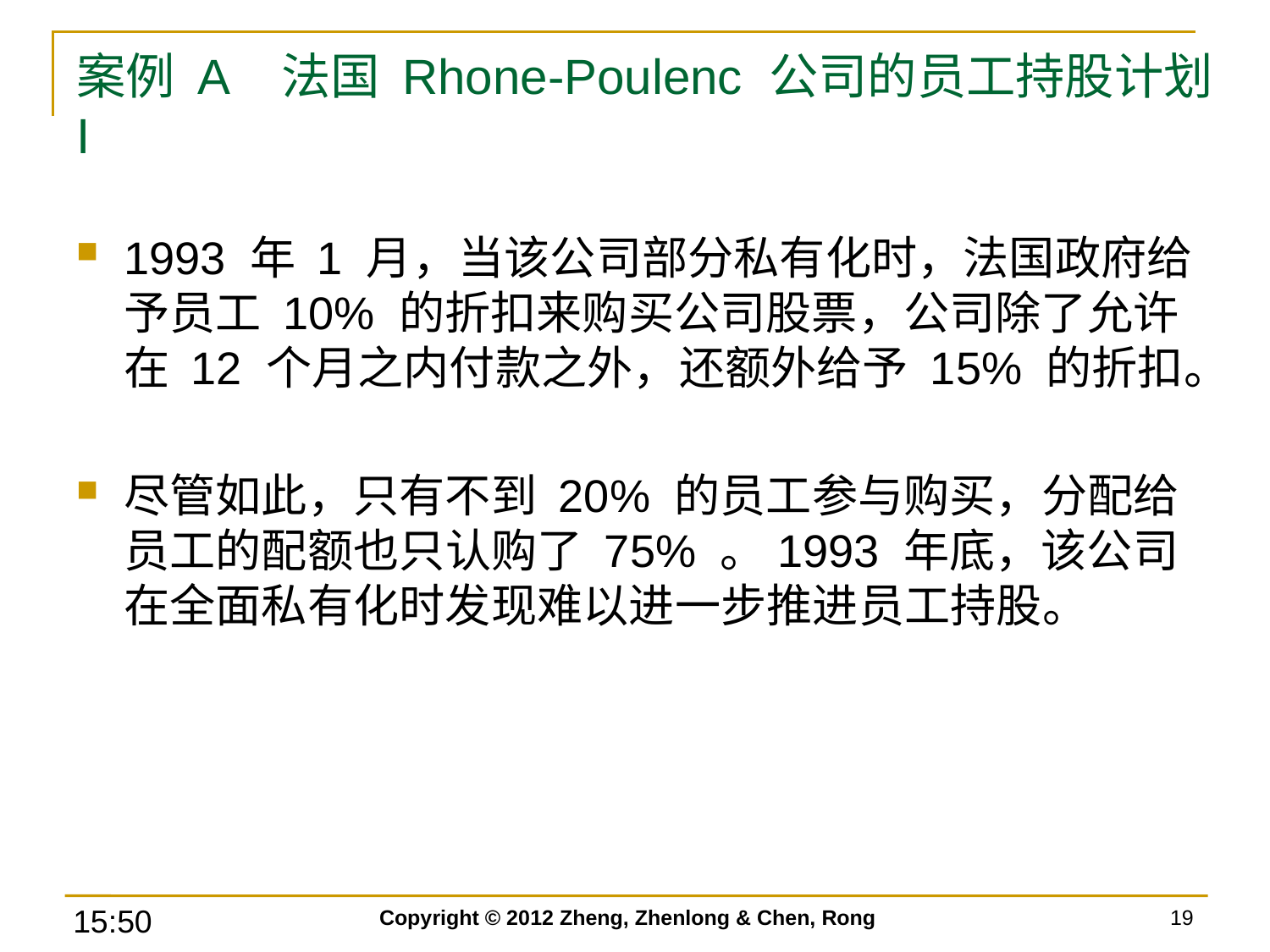

# 案例 A   法国 Rhone-Poulenc 公司的员工持股计划I
1993 年 1 月，当该公司部分私有化时，法国政府给予员工 10% 的折扣来购买公司股票，公司除了允许在 12 个月之内付款之外，还额外给予 15% 的折扣。

尽管如此，只有不到 20% 的员工参与购买，分配给员工的配额也只认购了 75% 。1993 年底，该公司在全面私有化时发现难以进一步推进员工持股。

Copyright © 2012 Zheng, Zhenlong & Chen, Rong
19